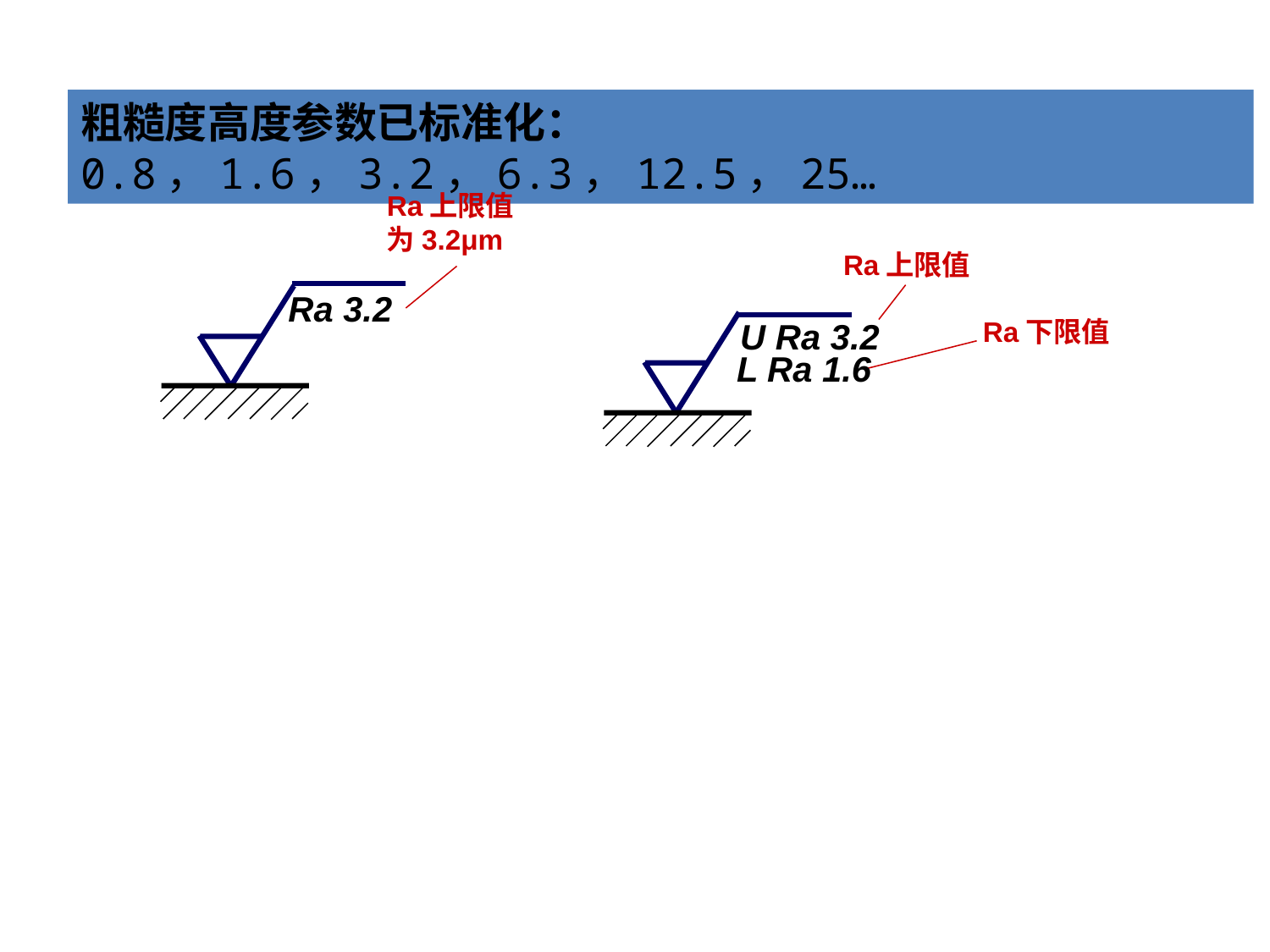

粗糙度高度参数已标准化：0.8，1.6，3.2，6.3，12.5，25…
Ra上限值为3.2μm

Ra 3.2

Ra上限值

Ra下限值

U Ra 3.2

L Ra 1.6